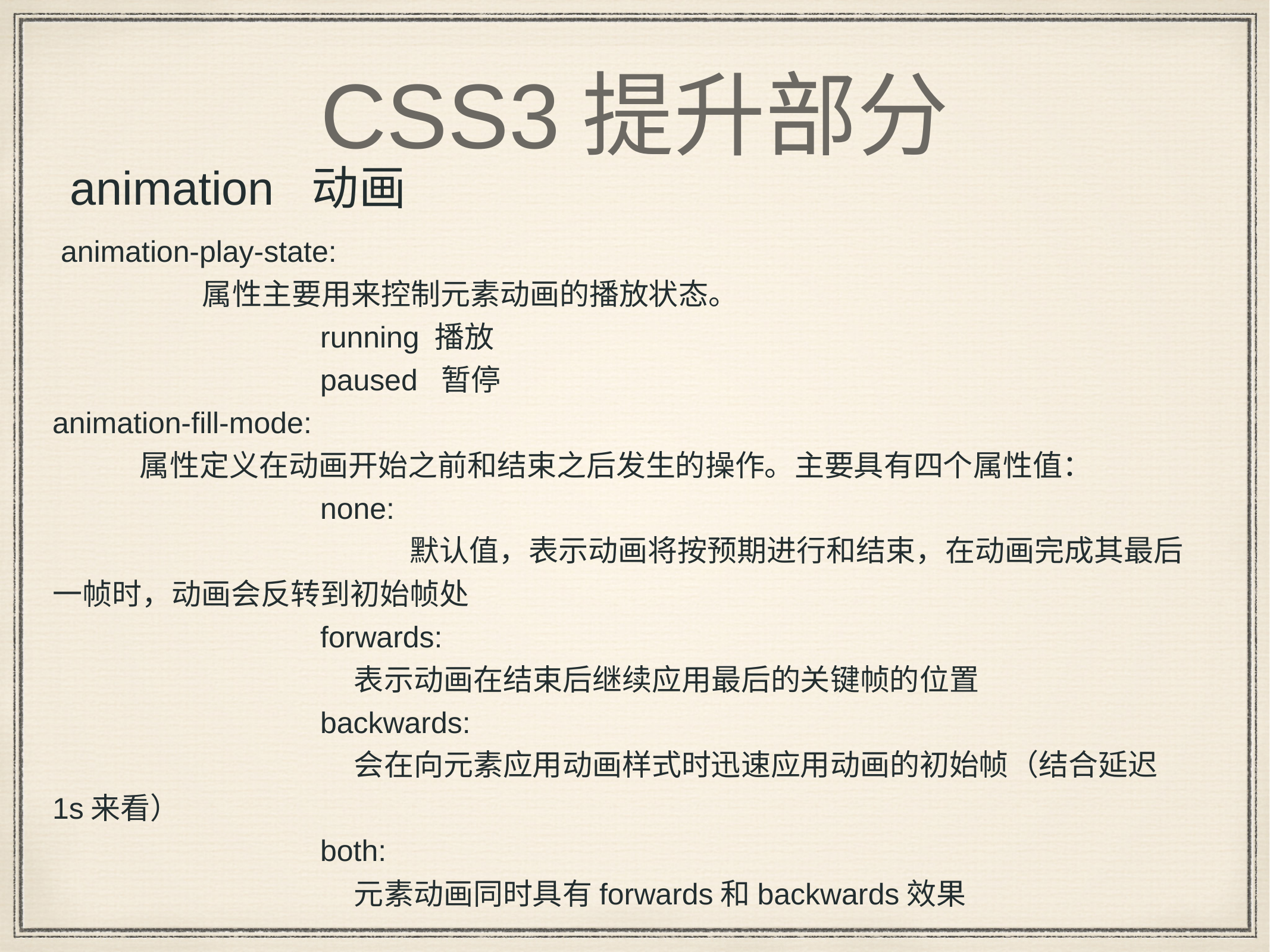

# CSS3提升部分
animation  动画
 animation-play-state:
	        属性主要用来控制元素动画的播放状态。
			running 播放
			paused  暂停
animation-fill-mode:
            属性定义在动画开始之前和结束之后发生的操作。主要具有四个属性值：
			none:
				默认值，表示动画将按预期进行和结束，在动画完成其最后一帧时，动画会反转到初始帧处
			forwards:
			    表示动画在结束后继续应用最后的关键帧的位置
			backwards:
			    会在向元素应用动画样式时迅速应用动画的初始帧（结合延迟1s来看）
			both:
			    元素动画同时具有forwards和backwards效果